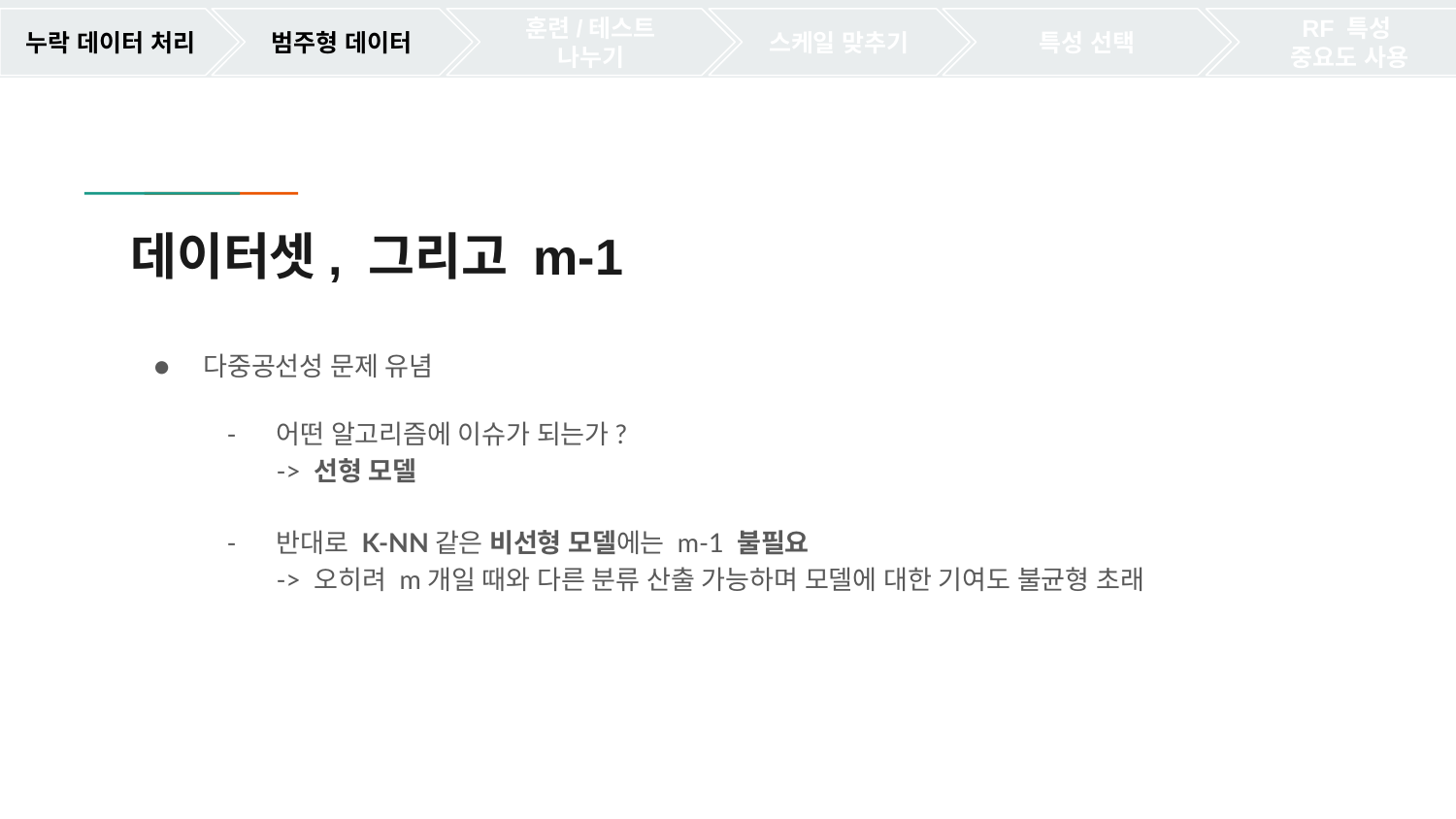

누락 데이터 처리
범주형 데이터
훈련/테스트 나누기
스케일 맞추기
특성 선택
RF 특성
중요도 사용
# 데이터셋, 그리고 m-1
다중공선성 문제 유념
어떤 알고리즘에 이슈가 되는가?
-> 선형 모델
반대로 K-NN같은 비선형 모델에는 m-1 불필요
-> 오히려 m개일 때와 다른 분류 산출 가능하며 모델에 대한 기여도 불균형 초래